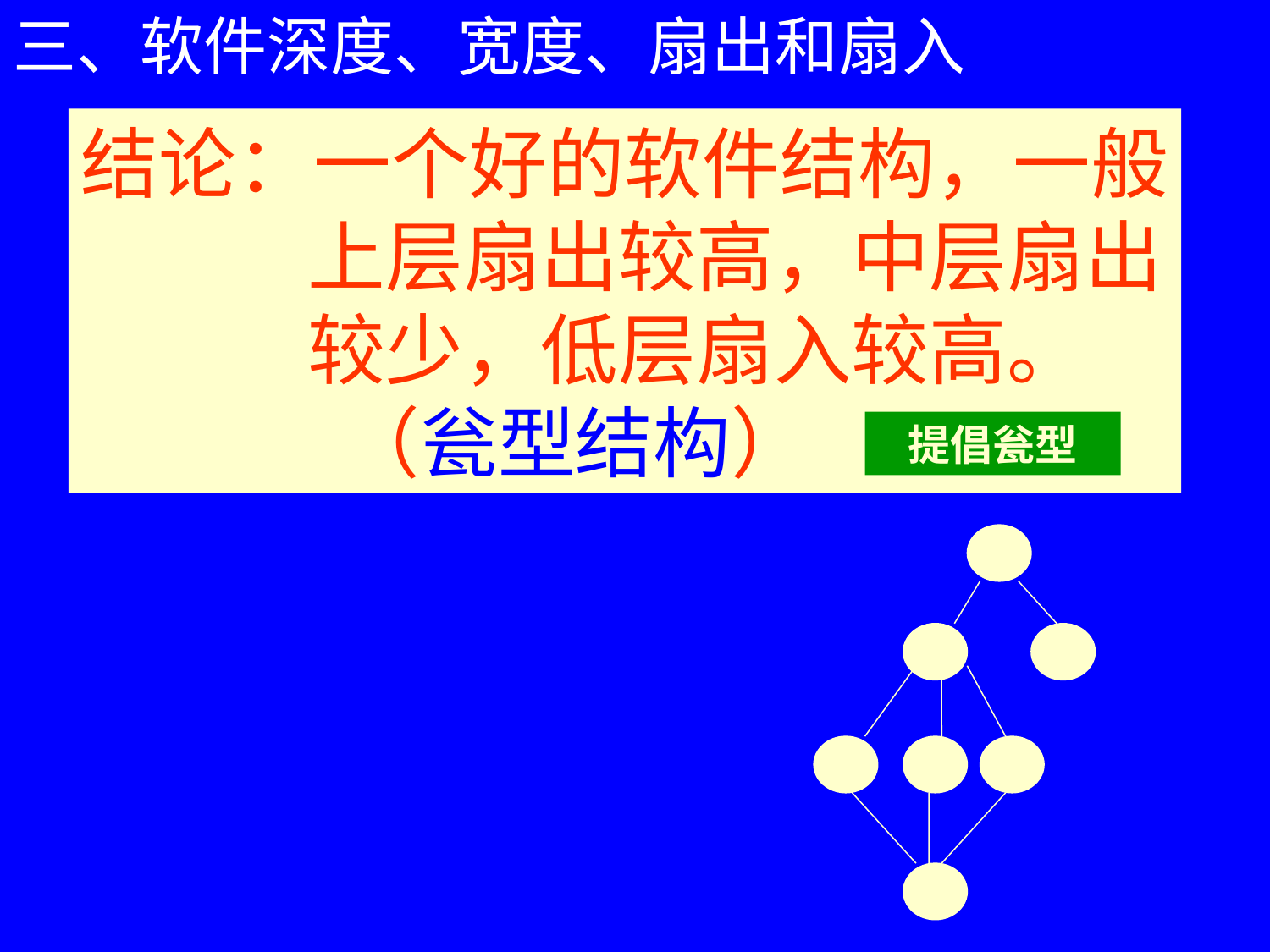

三、软件深度、宽度、扇出和扇入

结论：一个好的软件结构，一般
            上层扇出较高，中层扇出
            较少，低层扇入较高。
              （瓮型结构）
提倡瓮型

67